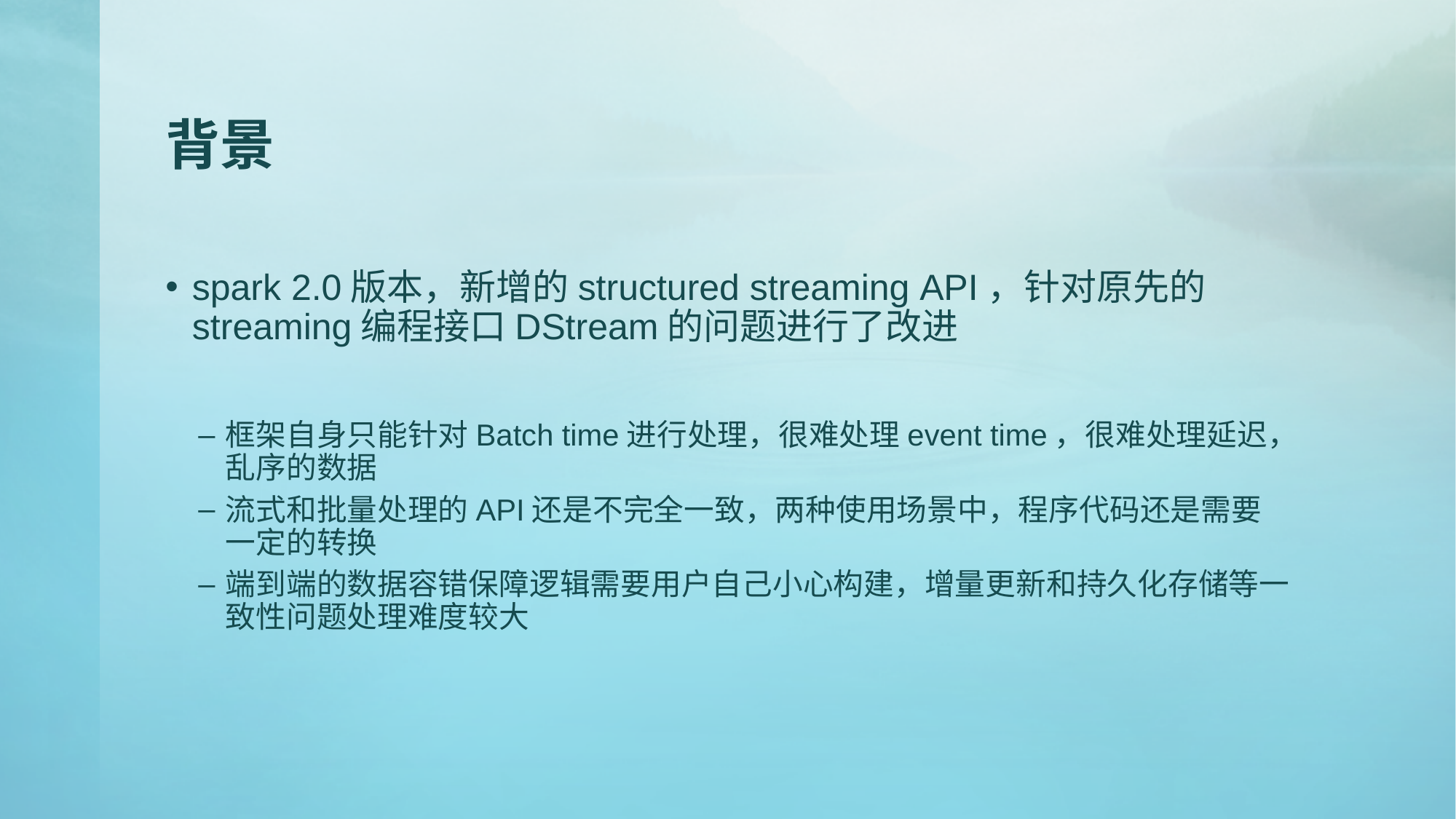

# 背景
spark 2.0版本，新增的structured streaming API，针对原先的streaming编程接口DStream的问题进行了改进

框架自身只能针对Batch time进行处理，很难处理event time，很难处理延迟，乱序的数据
流式和批量处理的API还是不完全一致，两种使用场景中，程序代码还是需要一定的转换
端到端的数据容错保障逻辑需要用户自己小心构建，增量更新和持久化存储等一致性问题处理难度较大